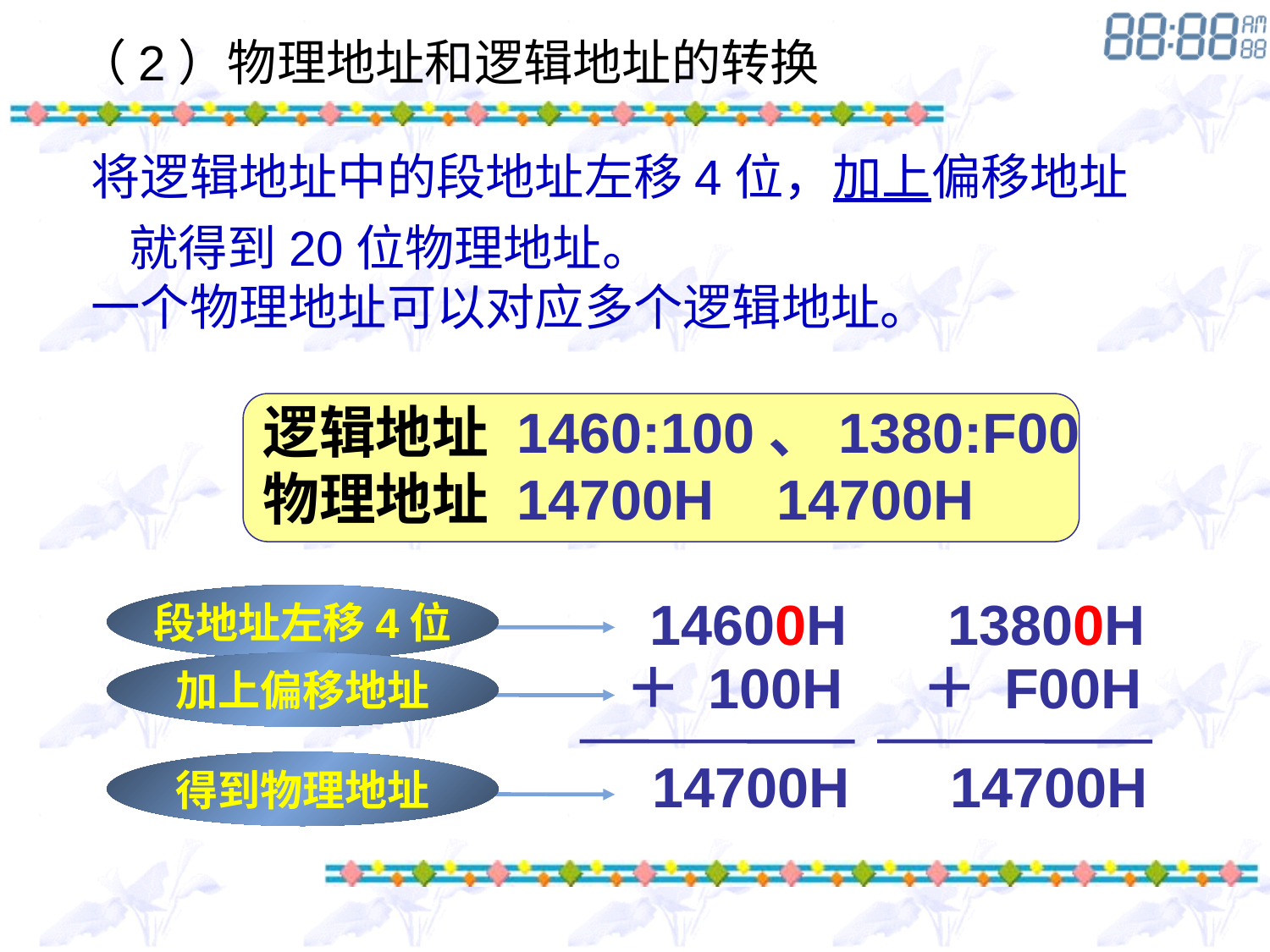

（2）物理地址和逻辑地址的转换
将逻辑地址中的段地址左移4位，加上偏移地址就得到20位物理地址。
一个物理地址可以对应多个逻辑地址。
逻辑地址	1460:100、1380:F00
物理地址	14700H    14700H
14600H
＋ 100H

14700H
13800H
＋ F00H

14700H
段地址左移4位

加上偏移地址

得到物理地址